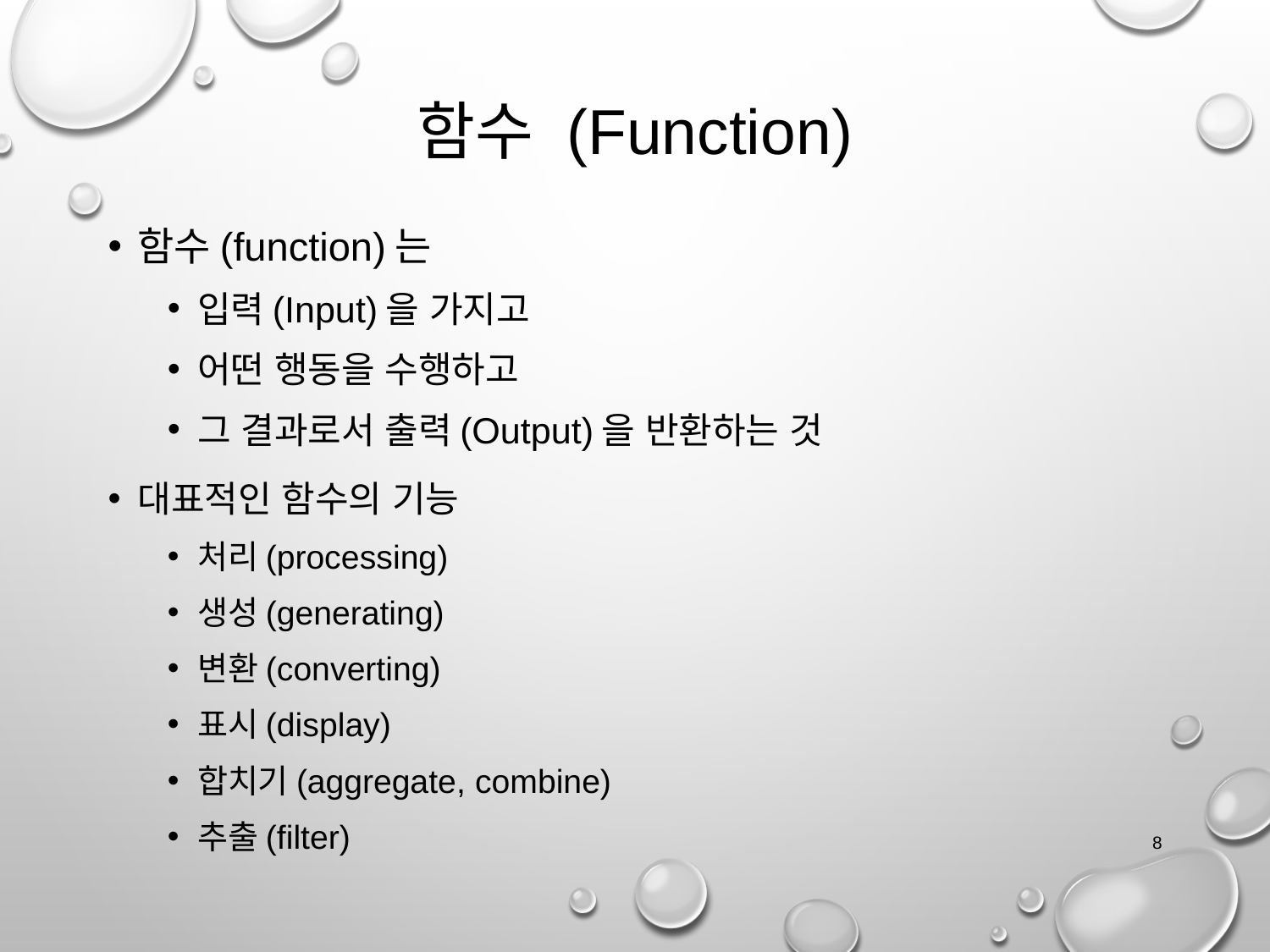

# 함수 (Function)
함수(function)는
입력(Input)을 가지고
어떤 행동을 수행하고
그 결과로서 출력(Output)을 반환하는 것
대표적인 함수의 기능
처리(processing)
생성(generating)
변환(converting)
표시(display)
합치기(aggregate, combine)
추출(filter)
8